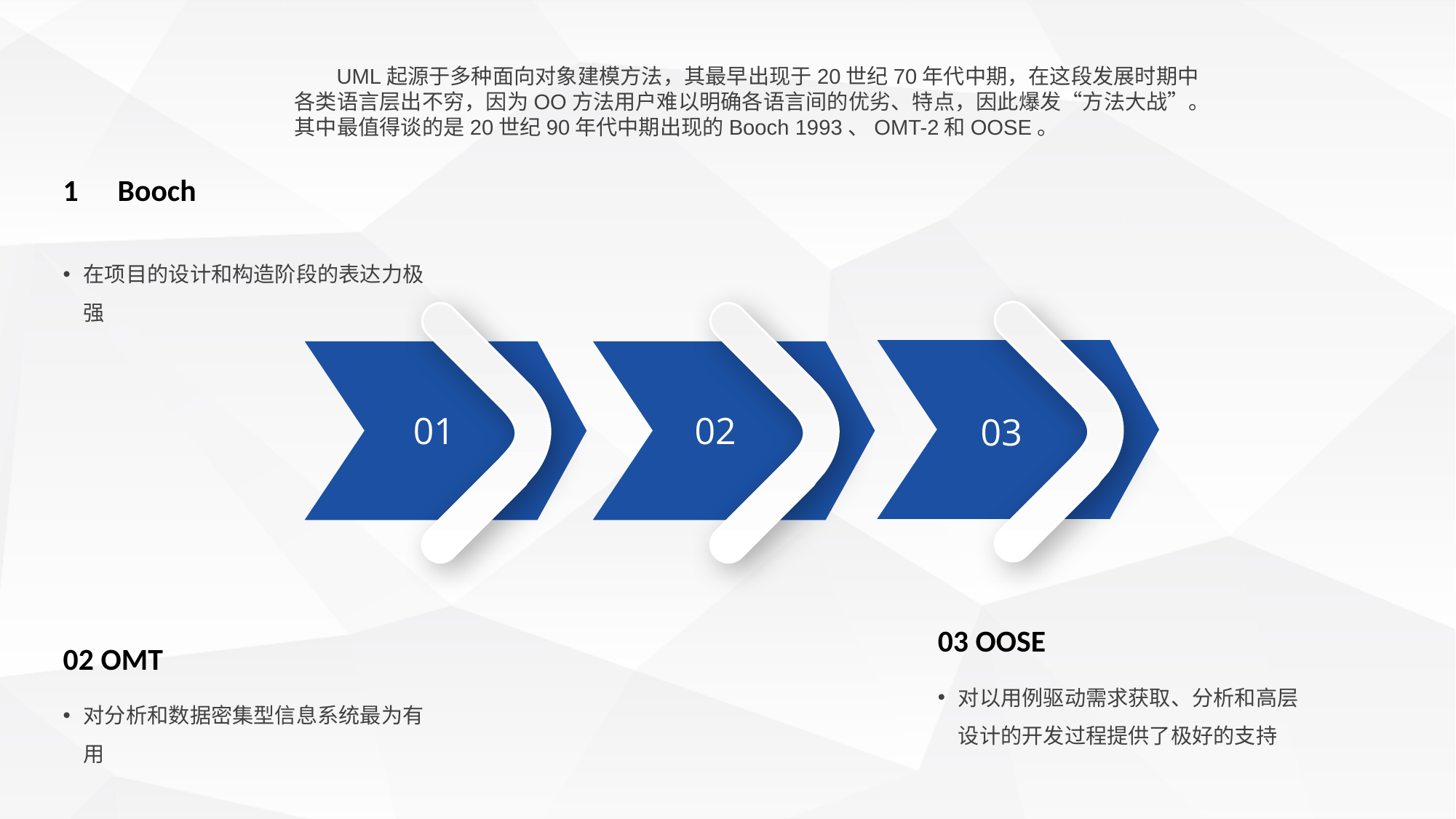

UML起源于多种面向对象建模方法，其最早出现于20世纪70年代中期，在这段发展时期中各类语言层出不穷，因为OO方法用户难以明确各语言间的优劣、特点，因此爆发“方法大战”。其中最值得谈的是20世纪90年代中期出现的Booch 1993、OMT-2和OOSE。
Booch
在项目的设计和构造阶段的表达力极强

01
02
03
03 OOSE
02 OMT
对以用例驱动需求获取、分析和高层设计的开发过程提供了极好的支持

对分析和数据密集型信息系统最为有用